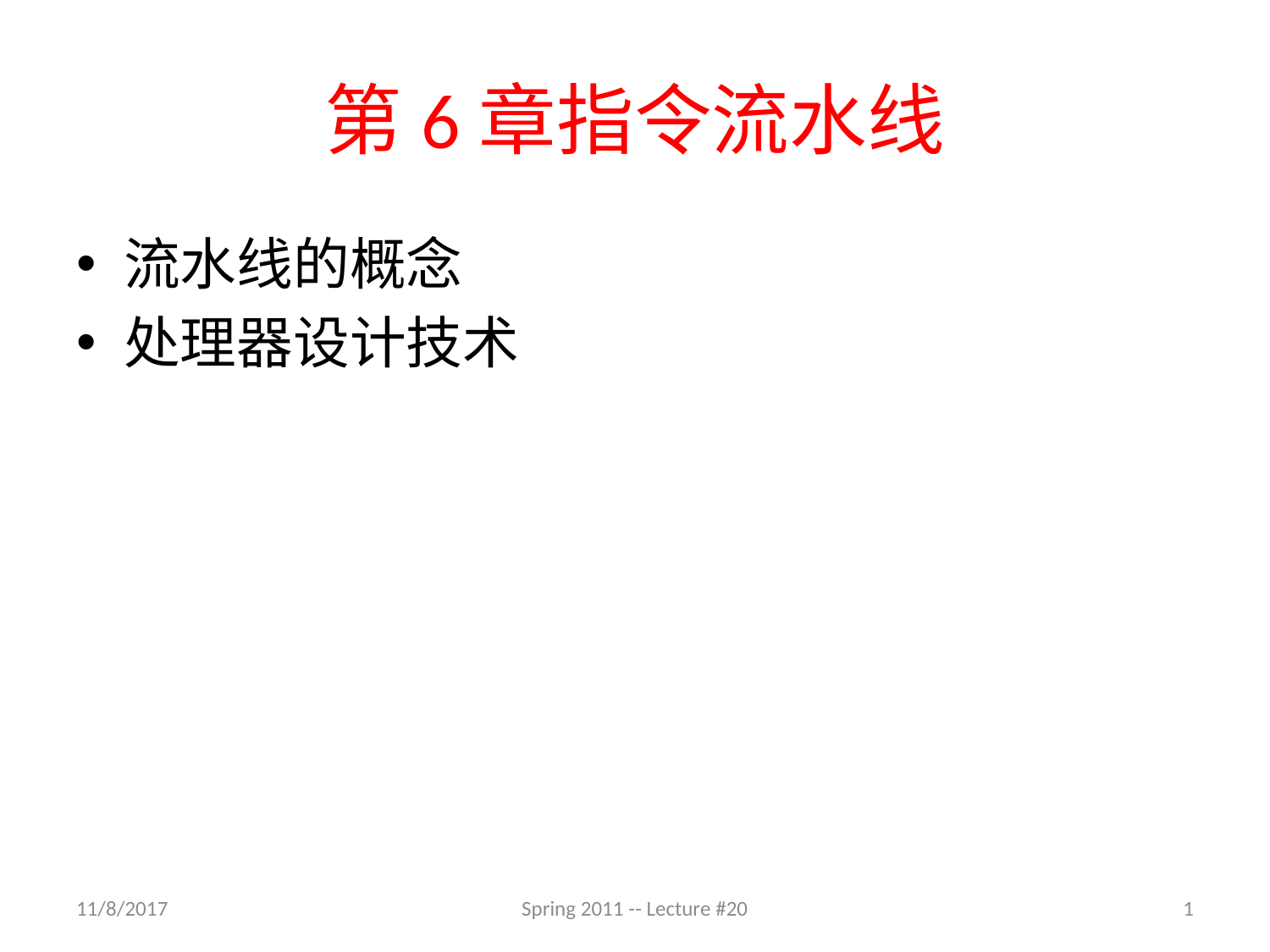

# 第6章指令流水线
流水线的概念
处理器设计技术
11/8/2017
Spring 2011 -- Lecture #20
1